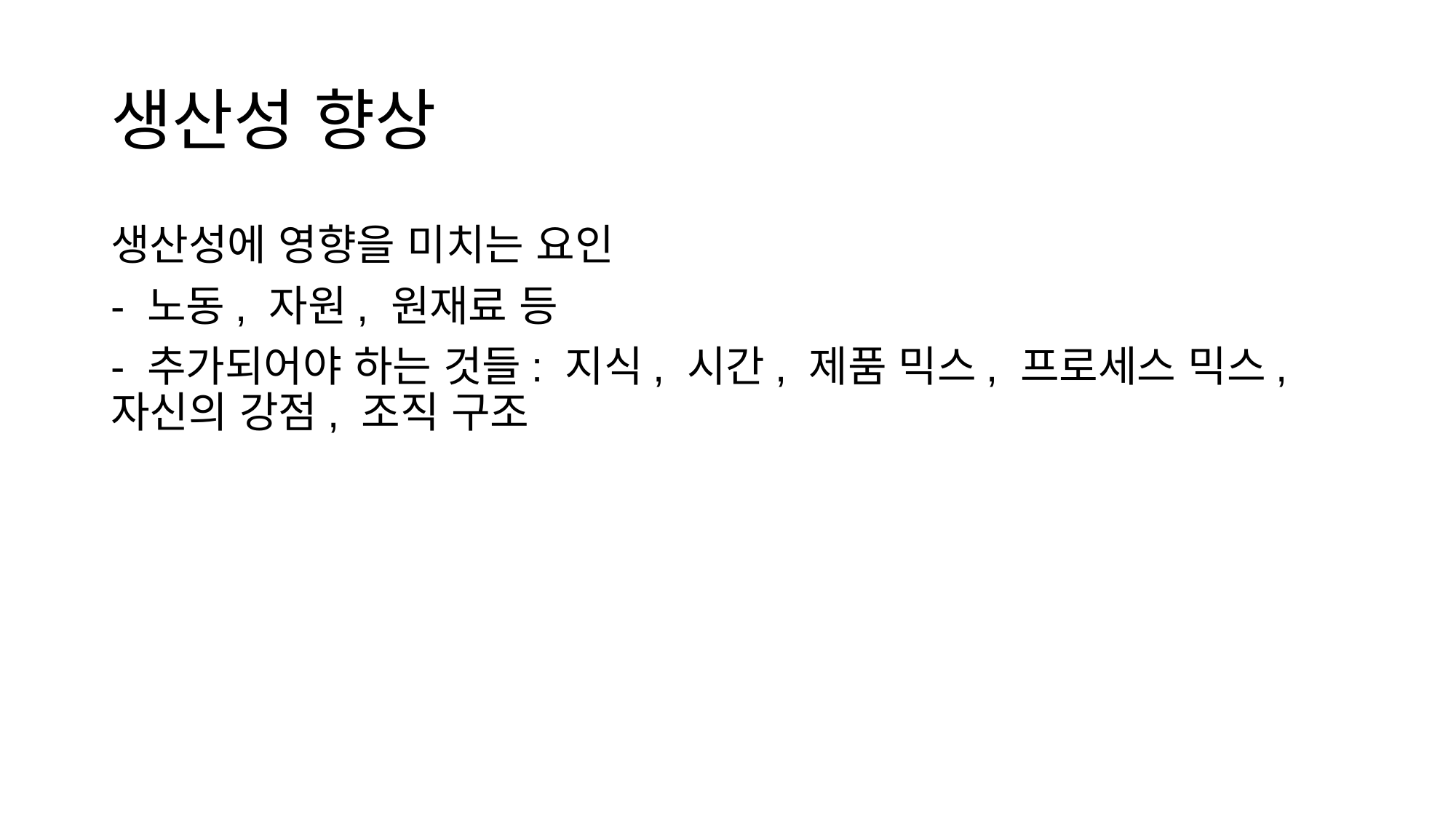

# 생산성 향상
생산성에 영향을 미치는 요인
- 노동, 자원, 원재료 등
- 추가되어야 하는 것들: 지식, 시간, 제품 믹스, 프로세스 믹스, 자신의 강점, 조직 구조